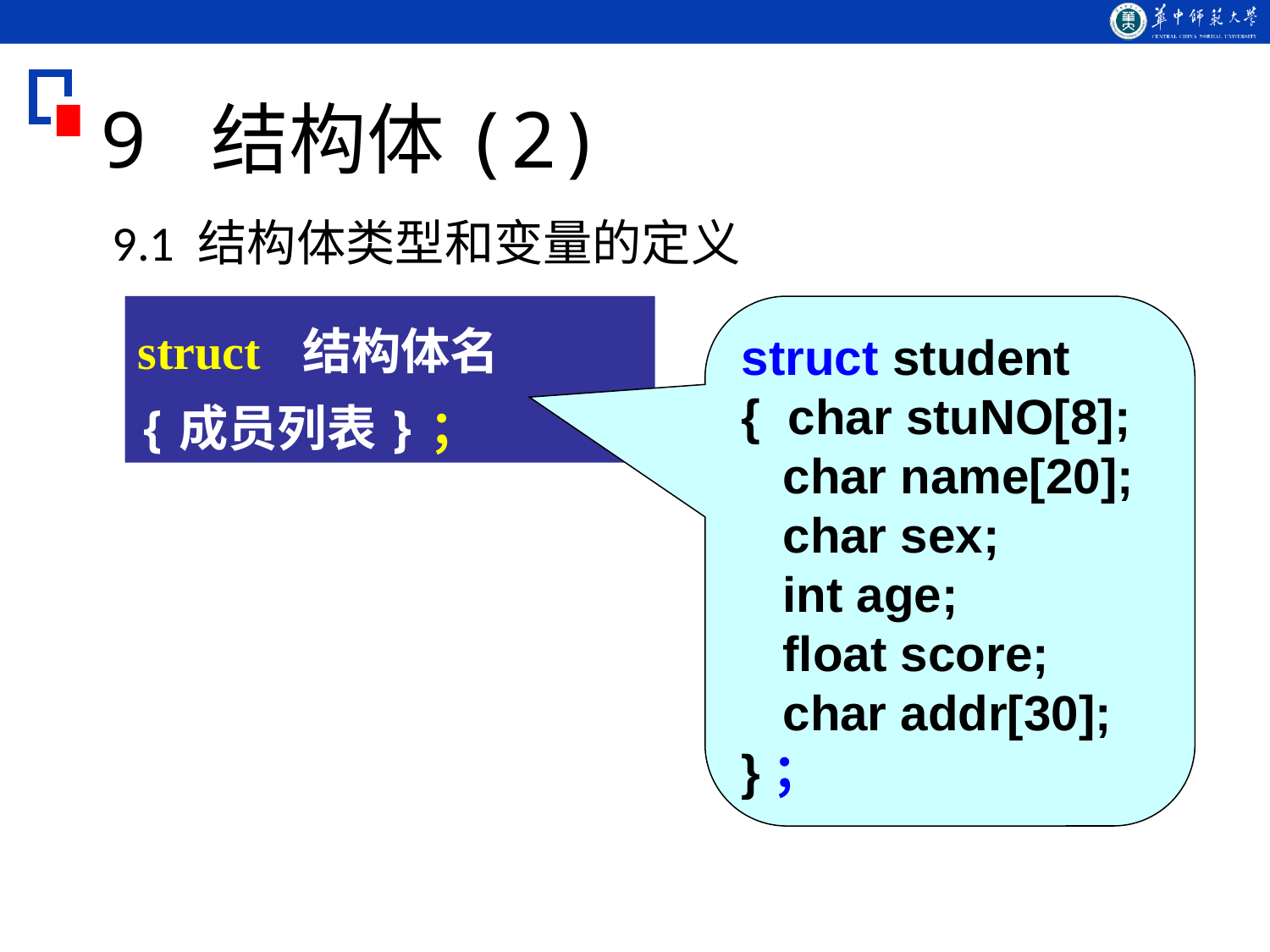

# 9 结构体(2)
9.1 结构体类型和变量的定义
struct 结构体名
{成员列表}；
struct student
{  char stuNO[8];
   char name[20];
   char sex;
   int age;
   float score;
   char addr[30];
}；